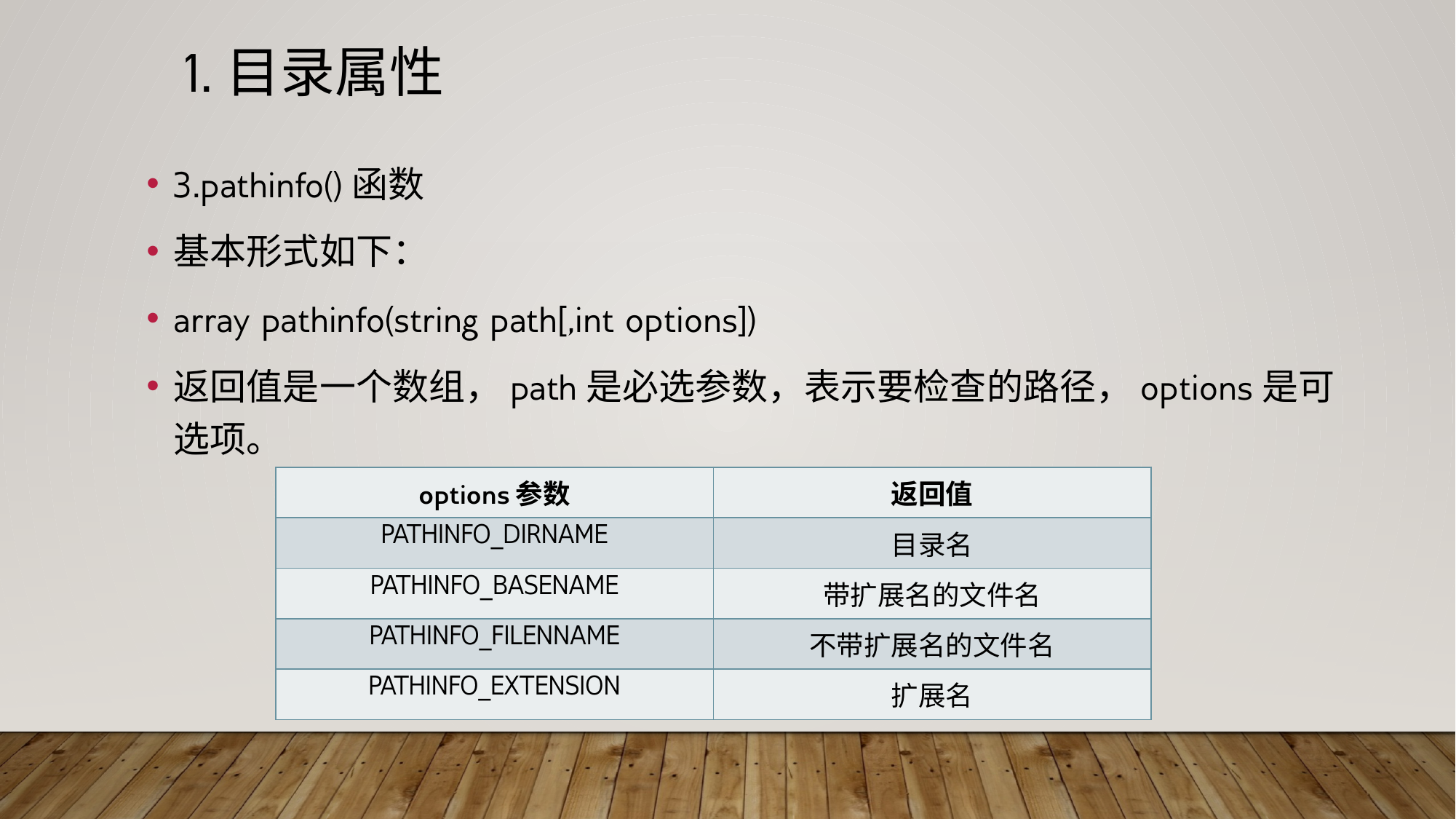

# 1.目录属性
3.pathinfo()函数
基本形式如下：
array pathinfo(string path[,int options])
返回值是一个数组，path是必选参数，表示要检查的路径，options是可选项。
| options参数 | 返回值 |
| --- | --- |
| PATHINFO\_DIRNAME | 目录名 |
| PATHINFO\_BASENAME | 带扩展名的文件名 |
| PATHINFO\_FILENNAME | 不带扩展名的文件名 |
| PATHINFO\_EXTENSION | 扩展名 |